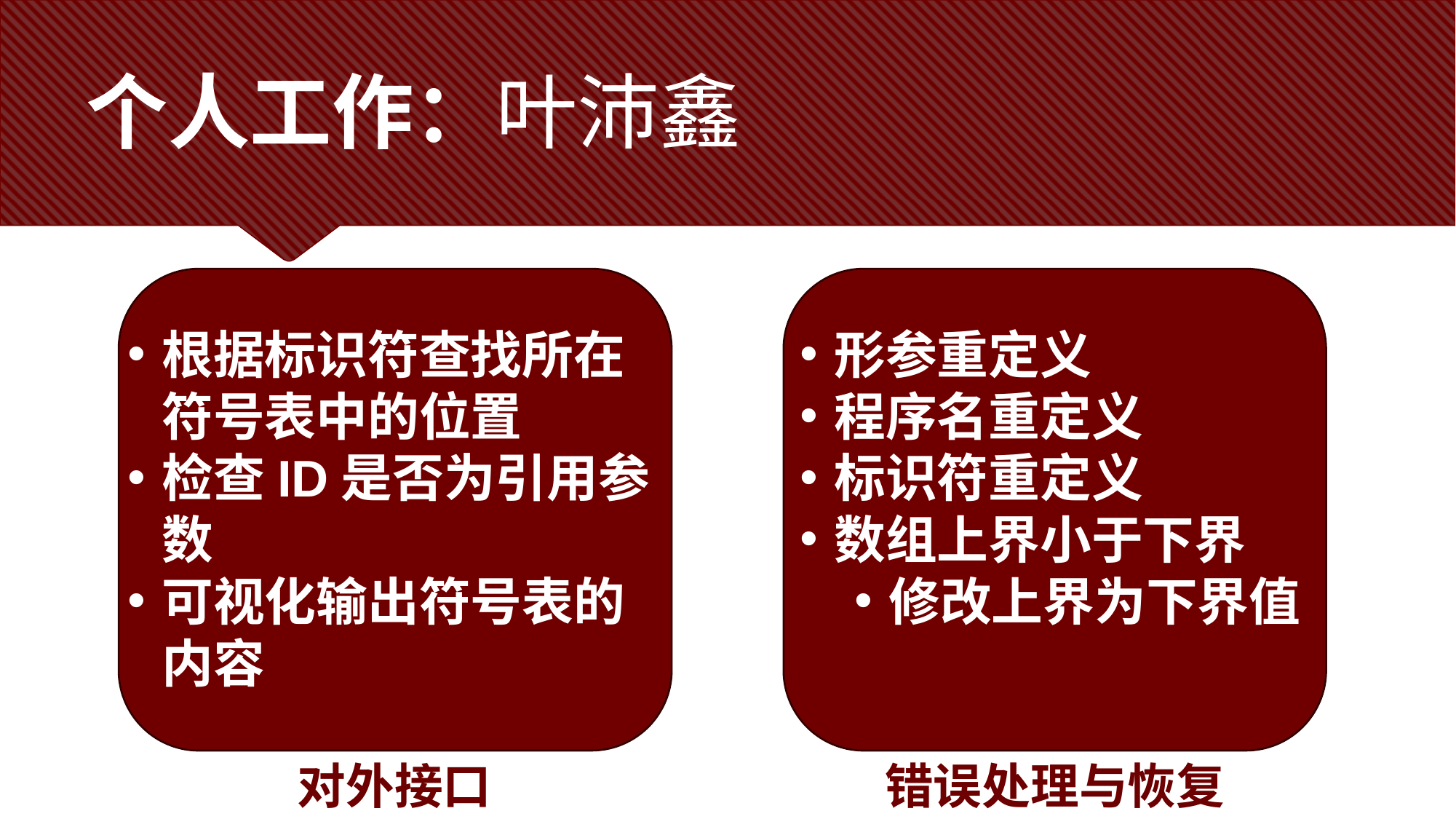

# 个人工作：叶沛鑫

根据标识符查找所在符号表中的位置
检查ID是否为引用参数
可视化输出符号表的内容
形参重定义
程序名重定义
标识符重定义
数组上界小于下界
修改上界为下界值
对外接口
错误处理与恢复